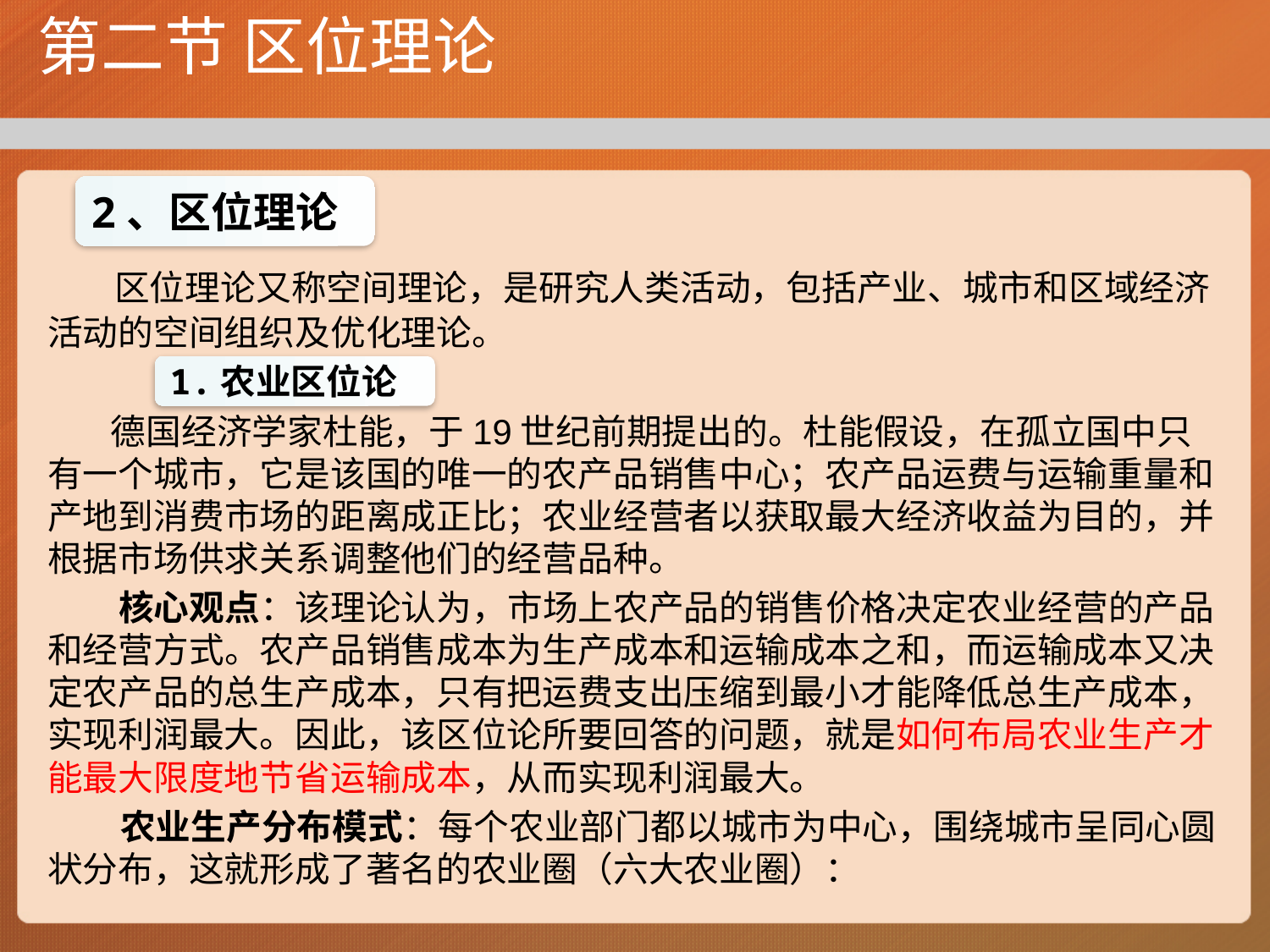

# 第二节 区位理论

     区位理论又称空间理论，是研究人类活动，包括产业、城市和区域经济活动的空间组织及优化理论。

       德国经济学家杜能，于19世纪前期提出的。杜能假设，在孤立国中只有一个城市，它是该国的唯一的农产品销售中心；农产品运费与运输重量和产地到消费市场的距离成正比；农业经营者以获取最大经济收益为目的，并根据市场供求关系调整他们的经营品种。
        核心观点：该理论认为，市场上农产品的销售价格决定农业经营的产品和经营方式。农产品销售成本为生产成本和运输成本之和，而运输成本又决定农产品的总生产成本，只有把运费支出压缩到最小才能降低总生产成本，实现利润最大。因此，该区位论所要回答的问题，就是如何布局农业生产才能最大限度地节省运输成本，从而实现利润最大。
        农业生产分布模式：每个农业部门都以城市为中心，围绕城市呈同心圆状分布，这就形成了著名的农业圈（六大农业圈）：
2、区位理论
1.农业区位论